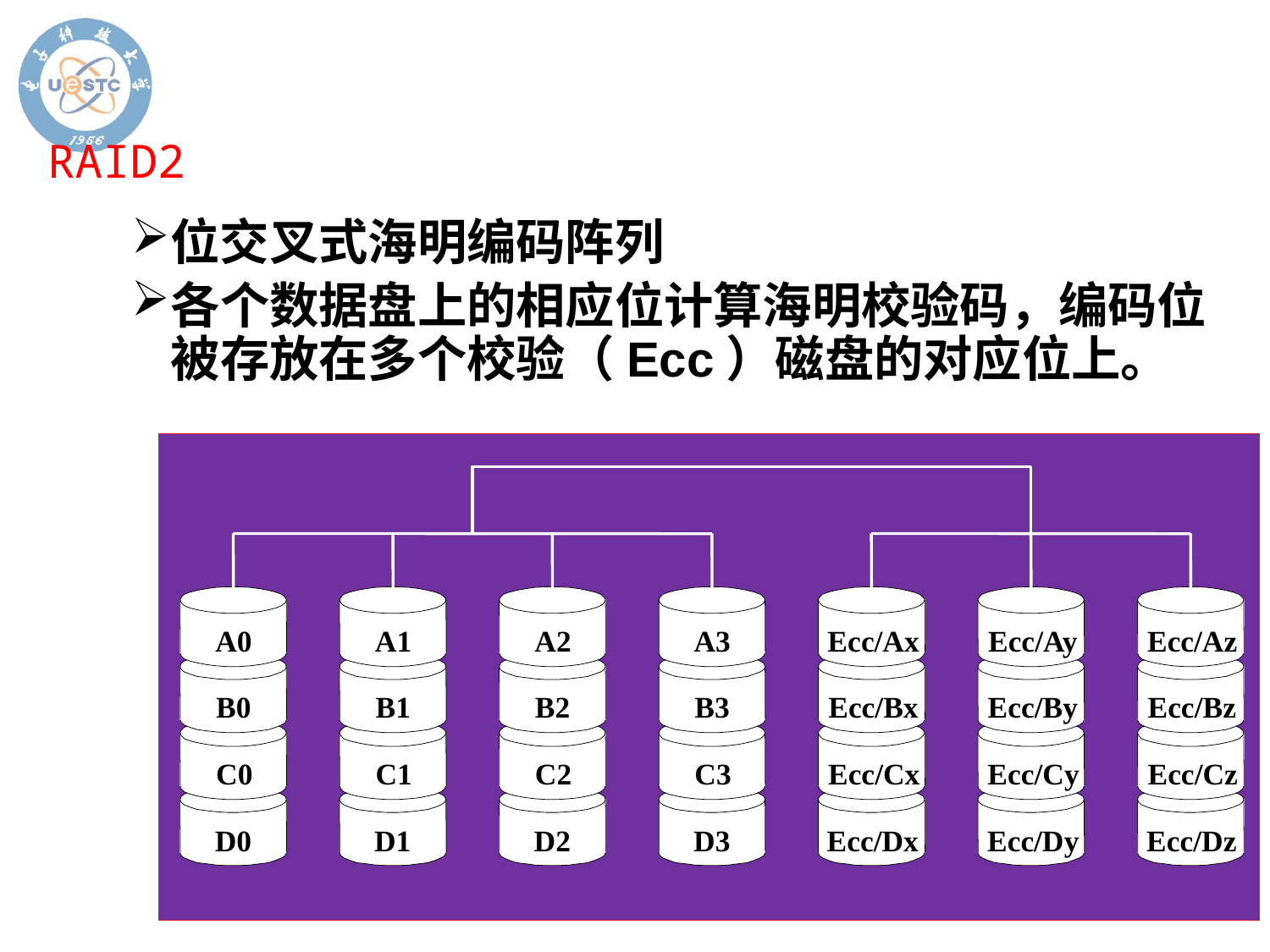

RAID2
位交叉式海明编码阵列
各个数据盘上的相应位计算海明校验码，编码位被存放在多个校验（Ecc）磁盘的对应位上。

A0
A1
A2
A3
Ecc/Ax
Ecc/Ay
Ecc/Az

B0
B1
B2
B3
Ecc/Bx
Ecc/By
Ecc/Bz

C0
C1
C2
C3
Ecc/Cx
Ecc/Cy
Ecc/Cz

D0
D1
D2
D3
Ecc/Dx
Ecc/Dy
Ecc/Dz